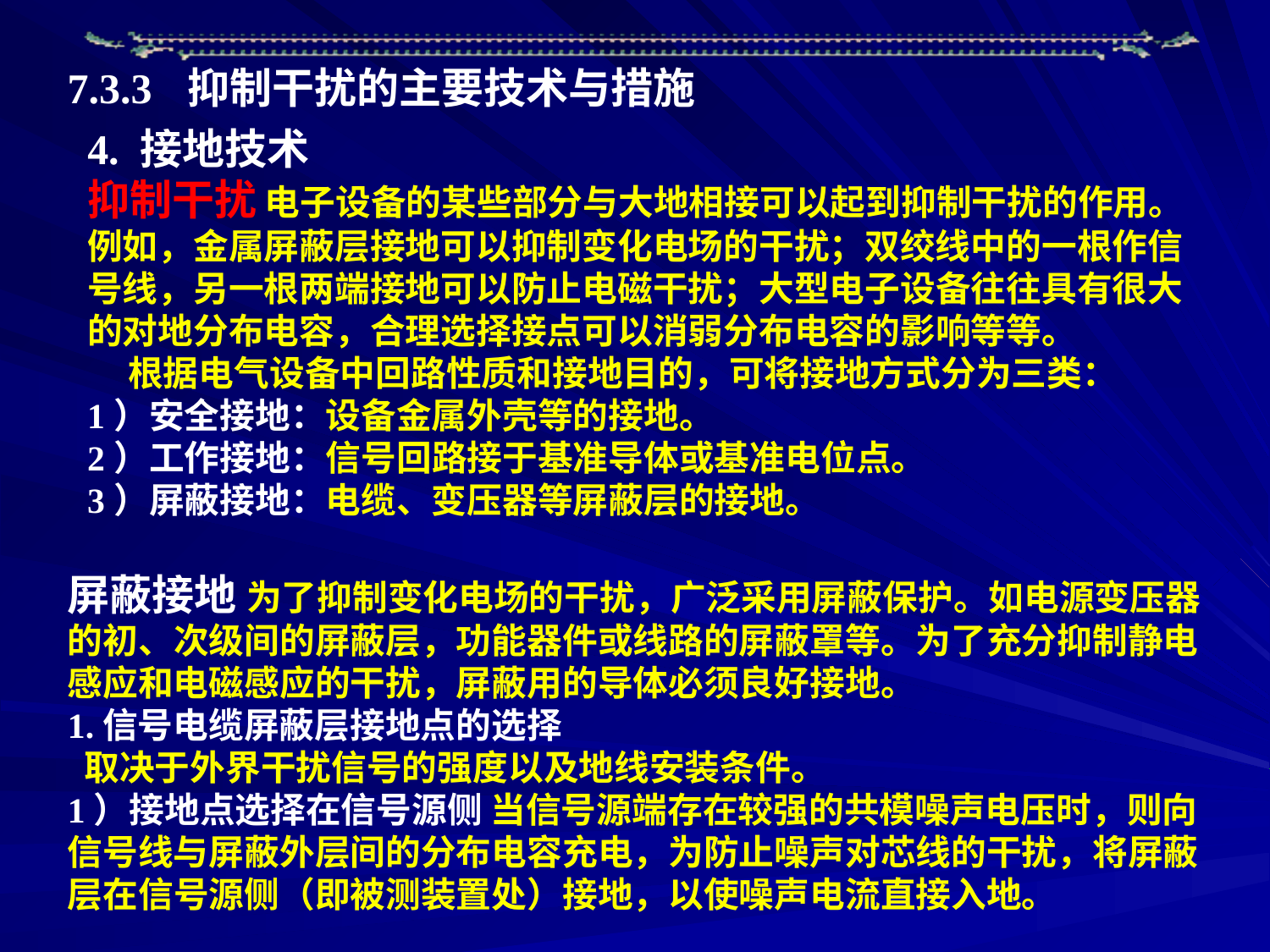

7.3.3 抑制干扰的主要技术与措施
4. 接地技术
抑制干扰 电子设备的某些部分与大地相接可以起到抑制干扰的作用。例如，金属屏蔽层接地可以抑制变化电场的干扰；双绞线中的一根作信号线，另一根两端接地可以防止电磁干扰；大型电子设备往往具有很大的对地分布电容，合理选择接点可以消弱分布电容的影响等等。
    根据电气设备中回路性质和接地目的，可将接地方式分为三类：
1）安全接地：设备金属外壳等的接地。
2）工作接地：信号回路接于基准导体或基准电位点。
3）屏蔽接地：电缆、变压器等屏蔽层的接地。
屏蔽接地 为了抑制变化电场的干扰，广泛采用屏蔽保护。如电源变压器的初、次级间的屏蔽层，功能器件或线路的屏蔽罩等。为了充分抑制静电感应和电磁感应的干扰，屏蔽用的导体必须良好接地。
1.信号电缆屏蔽层接地点的选择
 取决于外界干扰信号的强度以及地线安装条件。
1）接地点选择在信号源侧 当信号源端存在较强的共模噪声电压时，则向信号线与屏蔽外层间的分布电容充电，为防止噪声对芯线的干扰，将屏蔽层在信号源侧（即被测装置处）接地，以使噪声电流直接入地。